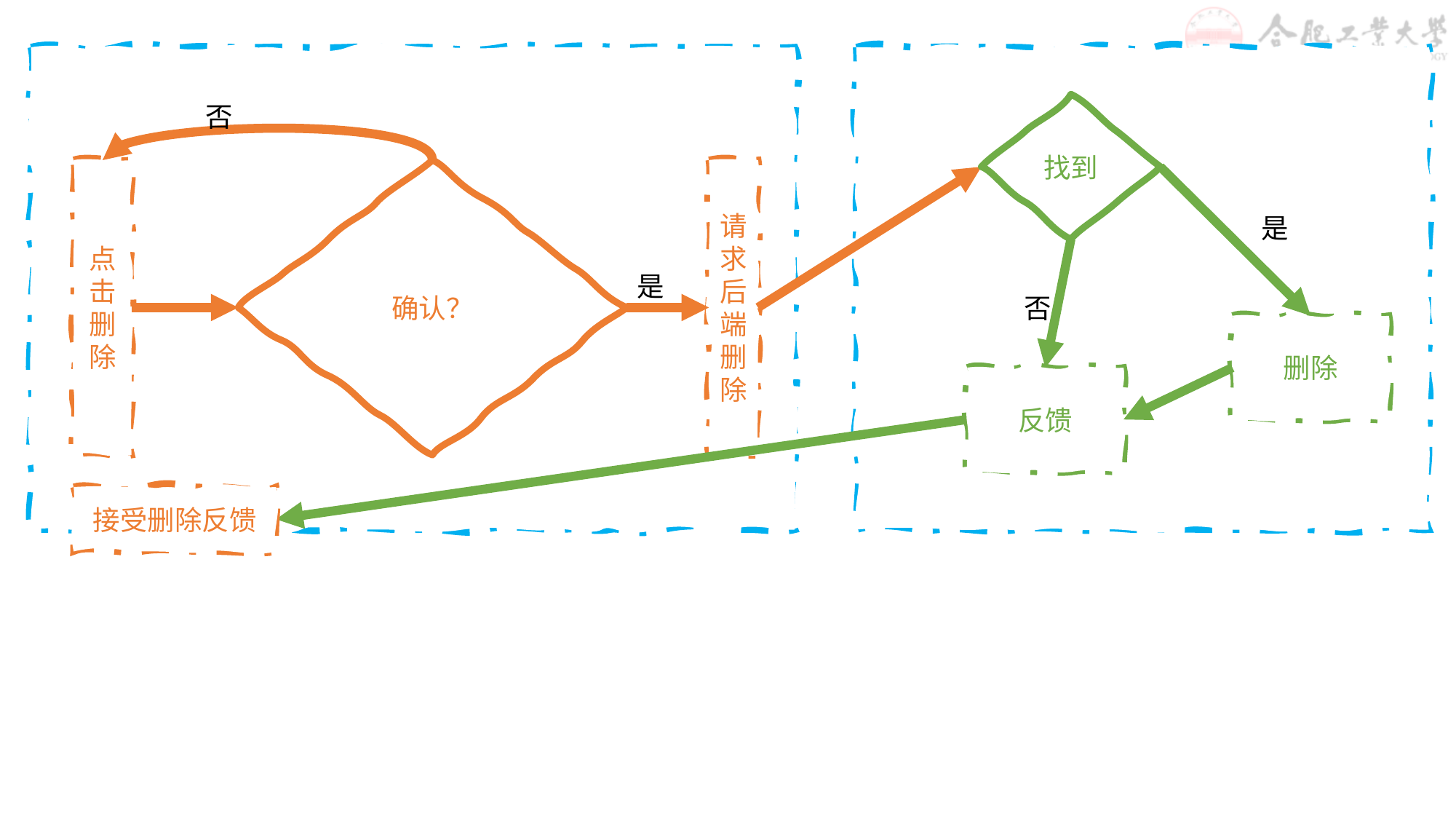

否
找到
点击删除
确认？
请求后端删除
是
是
否
删除
反馈
接受删除反馈